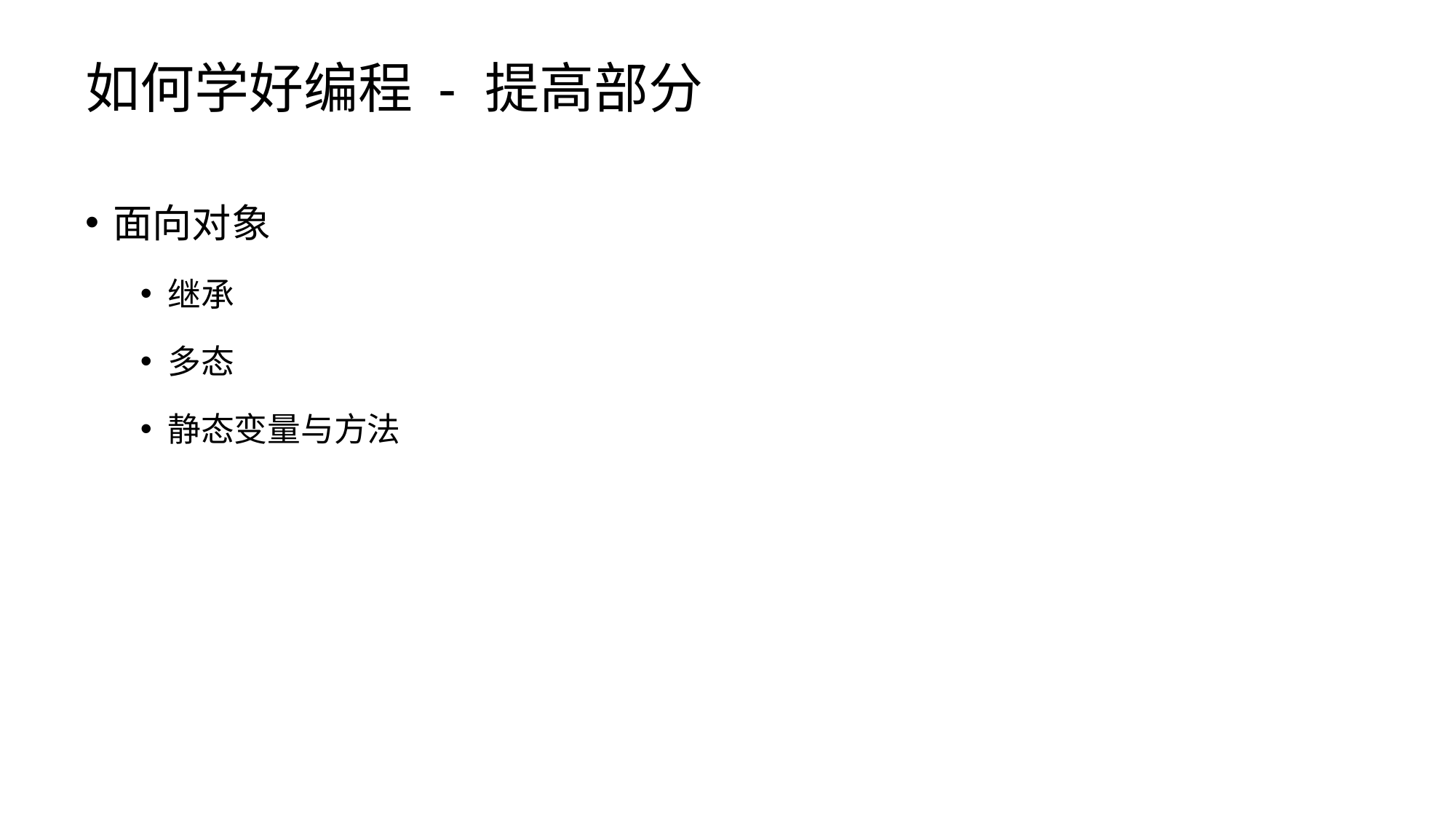

# 如何学好编程 - 提高部分
面向对象
继承
多态
静态变量与方法